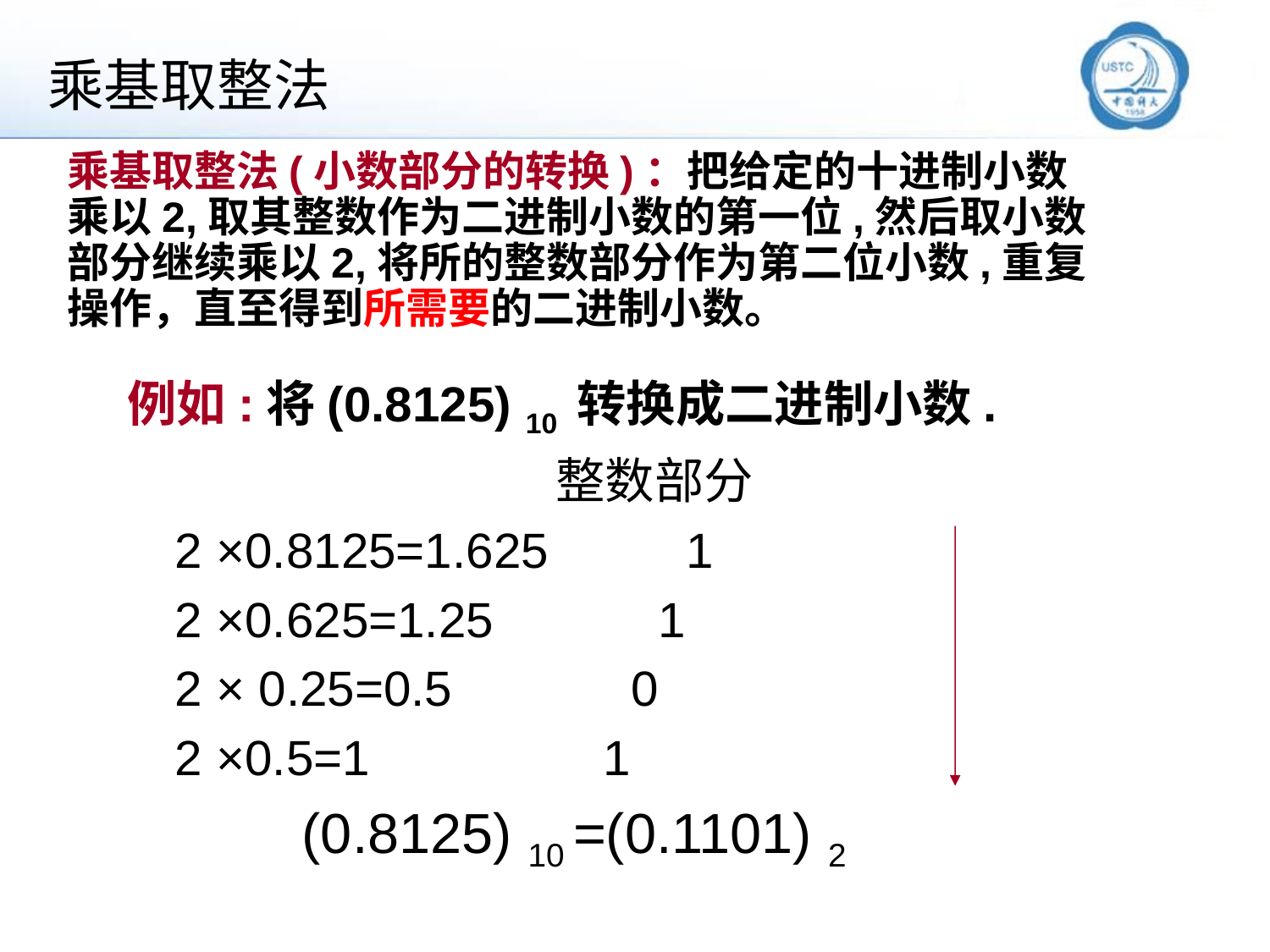

# 乘基取整法
乘基取整法(小数部分的转换)：把给定的十进制小数乘以2,取其整数作为二进制小数的第一位,然后取小数部分继续乘以2,将所的整数部分作为第二位小数,重复操作，直至得到所需要的二进制小数。
例如:将(0.8125) 10 转换成二进制小数.
                    		整数部分
	2 ×0.8125=1.625          1
	2 ×0.625=1.25            1
	2 × 0.25=0.5             0
	2 ×0.5=1                 1
		(0.8125) 10 =(0.1101) 2